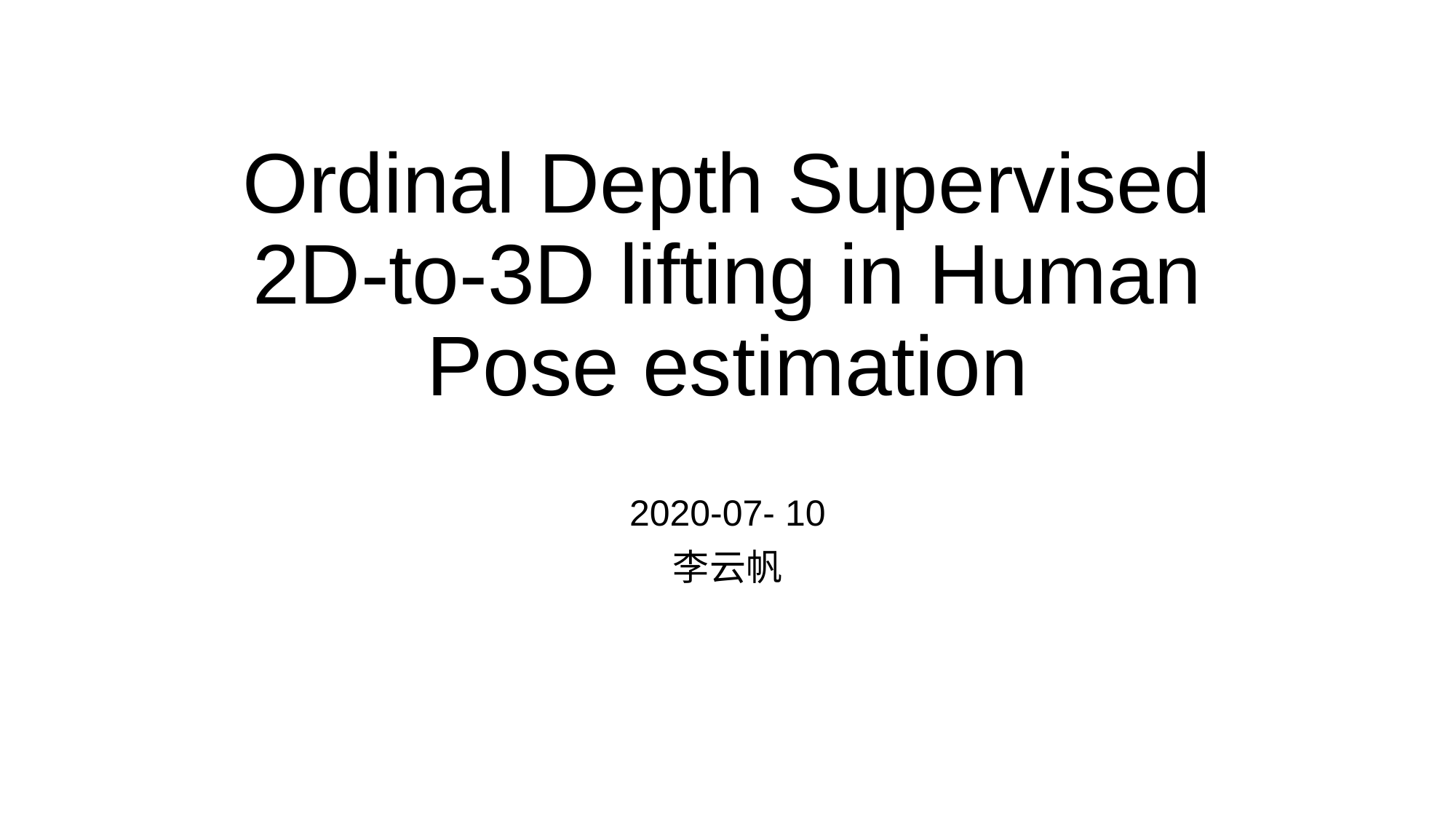

# Ordinal Depth Supervised 2D-to-3D lifting in Human Pose estimation

2020-07- 10
李云帆